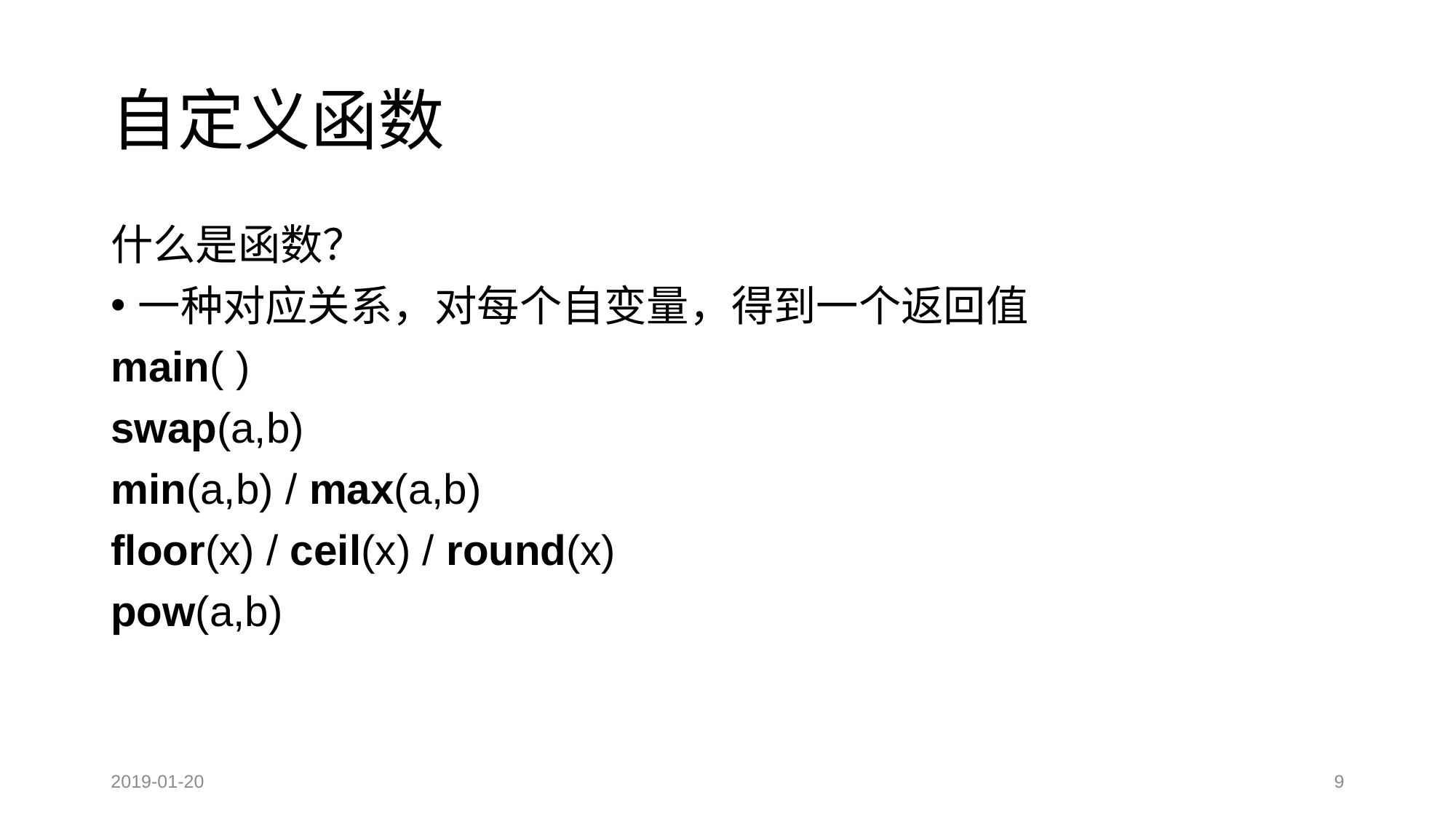

# 自定义函数
什么是函数？
一种对应关系，对每个自变量，得到一个返回值
main( )
swap(a,b)
min(a,b) / max(a,b)
floor(x) / ceil(x) / round(x)
pow(a,b)

2019-01-20
9